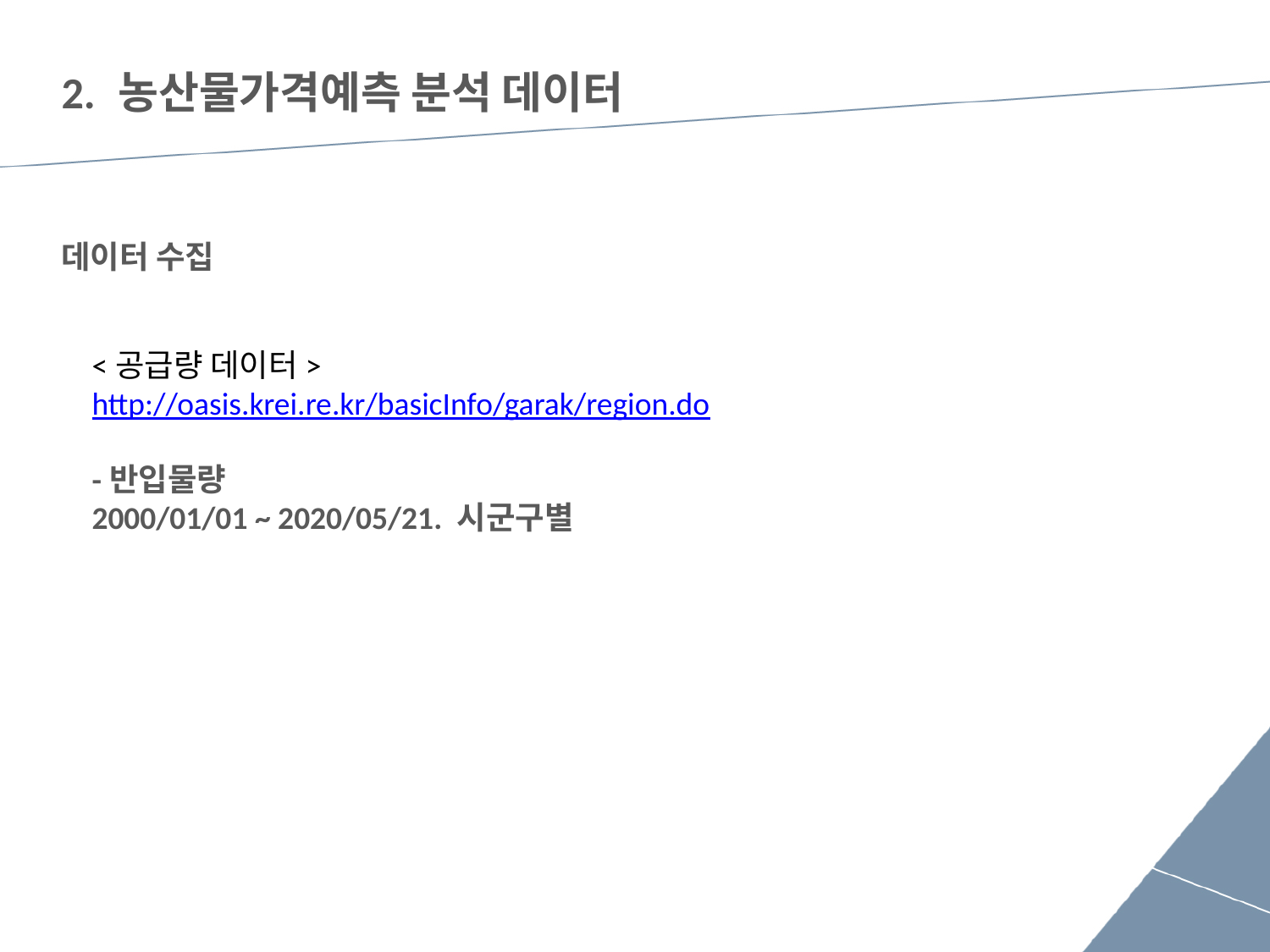

# 2. 농산물가격예측 분석 데이터
데이터 수집
<공급량 데이터>
http://oasis.krei.re.kr/basicInfo/garak/region.do

-반입물량
2000/01/01 ~ 2020/05/21. 시군구별
16